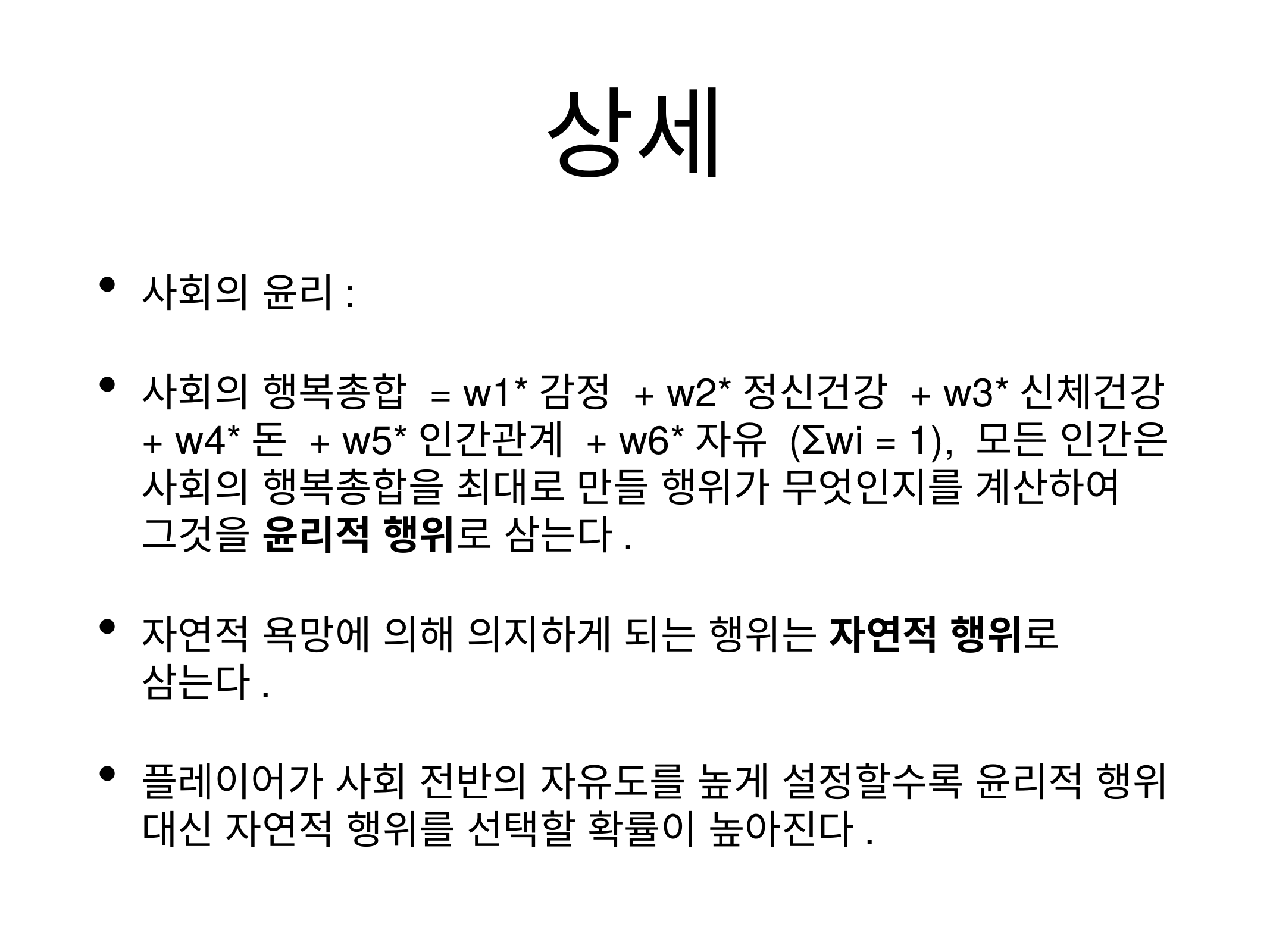

# 상세
사회의 윤리:
사회의 행복총합 = w1*감정 + w2*정신건강 + w3*신체건강 + w4*돈 + w5*인간관계 + w6*자유 (Σwi = 1), 모든 인간은 사회의 행복총합을 최대로 만들 행위가 무엇인지를 계산하여 그것을 윤리적 행위로 삼는다.
자연적 욕망에 의해 의지하게 되는 행위는 자연적 행위로 삼는다.
플레이어가 사회 전반의 자유도를 높게 설정할수록 윤리적 행위 대신 자연적 행위를 선택할 확률이 높아진다.